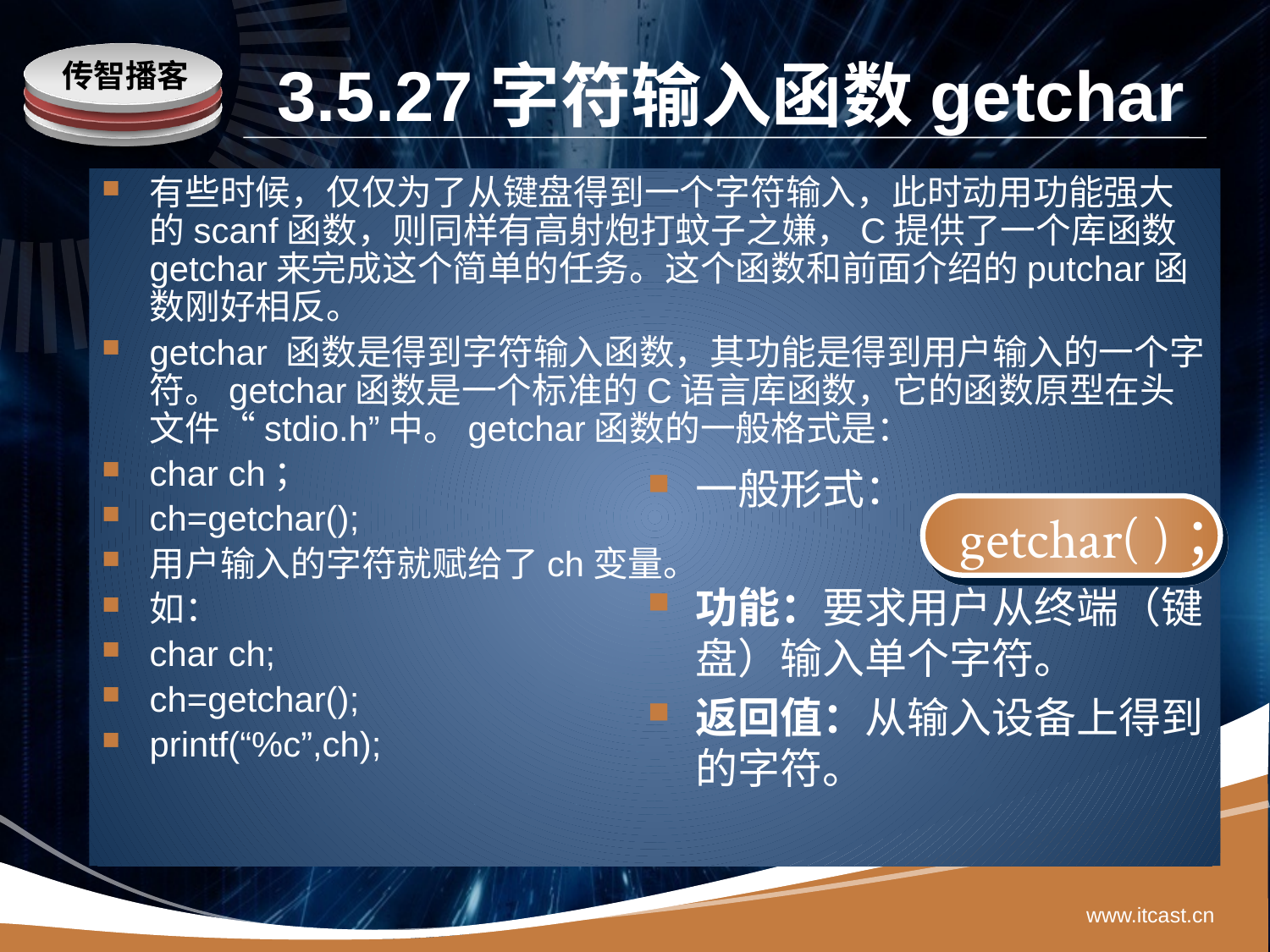

# 3.5.27字符输入函数getchar
有些时候，仅仅为了从键盘得到一个字符输入，此时动用功能强大的scanf函数，则同样有高射炮打蚊子之嫌，C提供了一个库函数getchar来完成这个简单的任务。这个函数和前面介绍的putchar函数刚好相反。
getchar 函数是得到字符输入函数，其功能是得到用户输入的一个字符。getchar函数是一个标准的C语言库函数，它的函数原型在头文件“stdio.h”中。getchar函数的一般格式是：
char ch；
ch=getchar();
用户输入的字符就赋给了ch变量。
如：
char ch;
ch=getchar();
printf(“%c”,ch);

一般形式：

功能：要求用户从终端（键盘）输入单个字符。
返回值：从输入设备上得到的字符。

 getchar( )；
www.itcast.cn